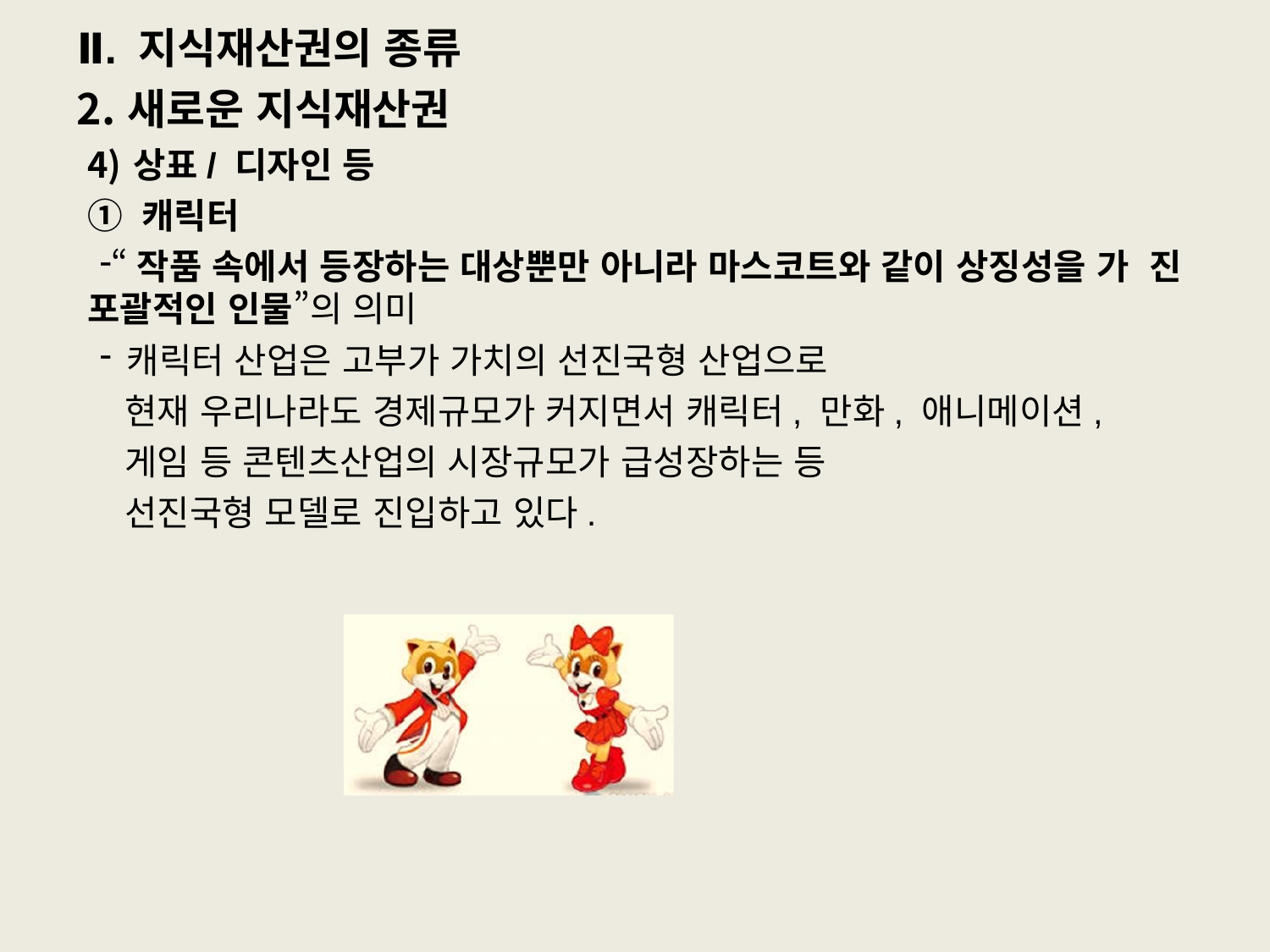

# Ⅱ. 지식재산권의 종류
새로운 지식재산권
상표/ 디자인 등
① 캐릭터
“작품 속에서 등장하는 대상뿐만 아니라 마스코트와 같이 상징성을 가  진 포괄적인 인물”의 의미
캐릭터 산업은 고부가 가치의 선진국형 산업으로
현재 우리나라도 경제규모가 커지면서 캐릭터, 만화, 애니메이션,  게임 등 콘텐츠산업의 시장규모가 급성장하는 등
선진국형 모델로 진입하고 있다.